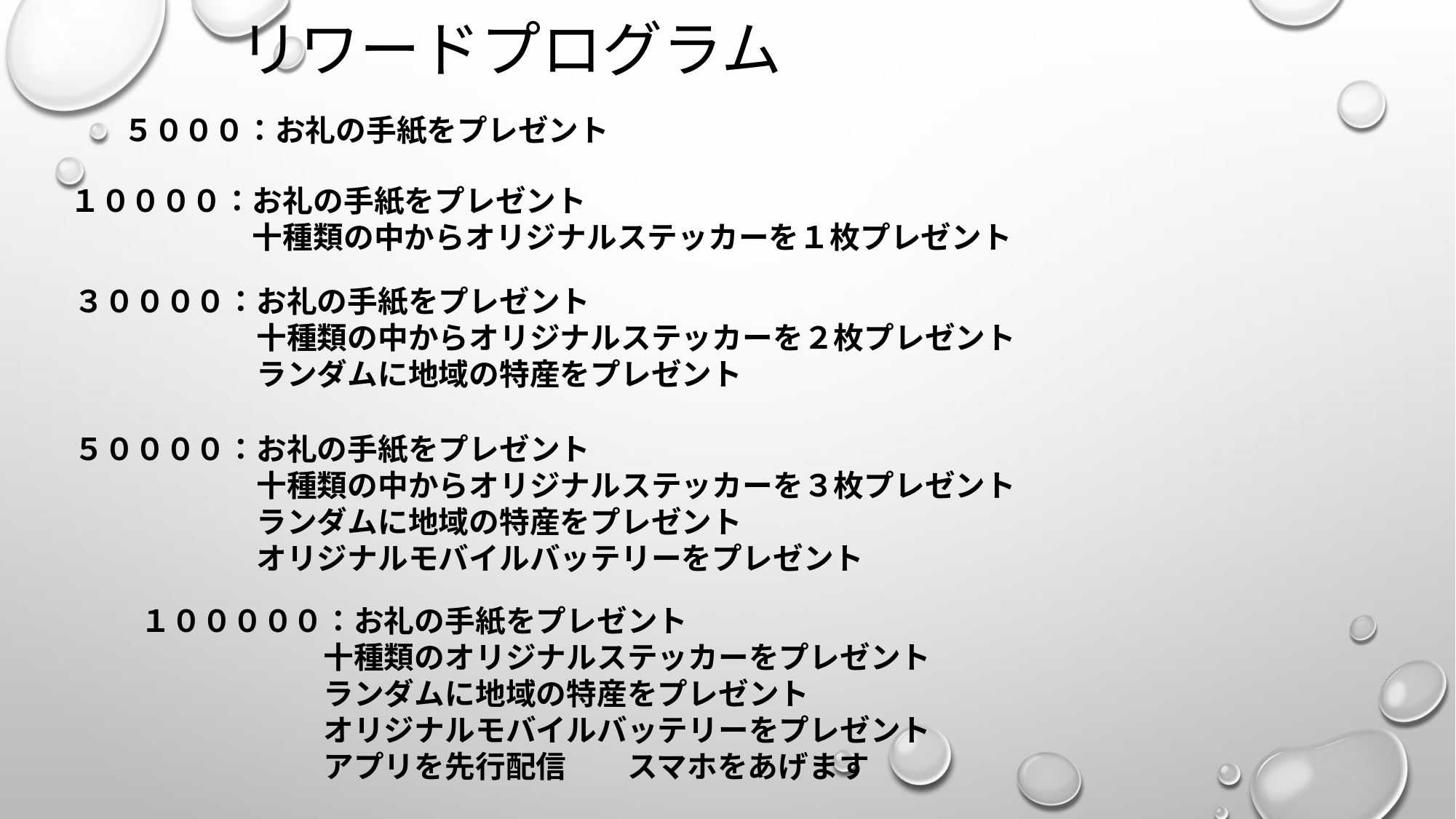

リワードプログラム
５０００：お礼の手紙をプレゼント
１００００：お礼の手紙をプレゼント
　　　　　　十種類の中からオリジナルステッカーを１枚プレゼント
３００００：お礼の手紙をプレゼント
　　　　　　十種類の中からオリジナルステッカーを２枚プレゼント
　　　　　　ランダムに地域の特産をプレゼント
５００００：お礼の手紙をプレゼント
　　　　　　十種類の中からオリジナルステッカーを３枚プレゼント
　　　　　　ランダムに地域の特産をプレゼント
　　　　　　オリジナルモバイルバッテリーをプレゼント
１０００００：お礼の手紙をプレゼント
　　　　　　十種類のオリジナルステッカーをプレゼント
　　　　　　ランダムに地域の特産をプレゼント
　　　　　　オリジナルモバイルバッテリーをプレゼント
　　　　　　アプリを先行配信　　スマホをあげます